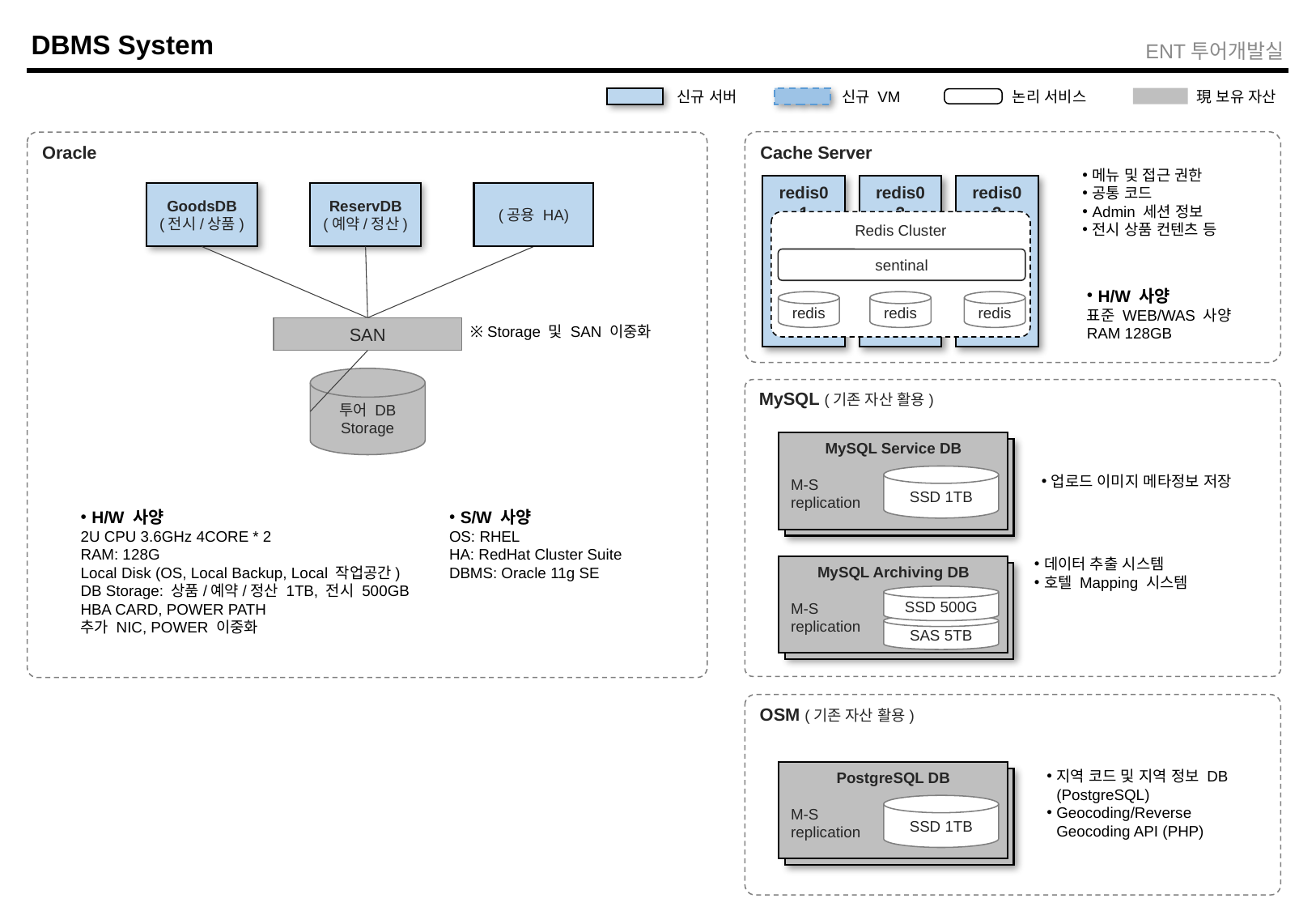

# DBMS System
ENT투어개발실
신규 서버
신규 VM
논리 서비스
現 보유 자산

Cache Server
Oracle
메뉴 및 접근 권한
공통 코드
Admin 세션 정보
전시 상품 컨텐츠 등
redis01
redis02
redis03
(공용 HA)
GoodsDB
(전시/상품)
ReservDB
(예약/정산)
Redis Cluster
sentinal
H/W 사양
표준 WEB/WAS 사양
RAM 128GB
redis
redis
redis
※ Storage 및 SAN 이중화
SAN
투어 DB
Storage
MySQL (기존 자산 활용)
MySQL Service DB

M-S
replication
MySQL Service DB
MySQL Service DB

M-S
replication
SSD 1TB
업로드 이미지 메타정보 저장
H/W 사양
2U CPU 3.6GHz 4CORE * 2
RAM: 128G
Local Disk (OS, Local Backup, Local 작업공간)
DB Storage: 상품/예약/정산 1TB, 전시 500GB
HBA CARD, POWER PATH
추가 NIC, POWER 이중화
S/W 사양
OS: RHEL
HA: RedHat Cluster Suite
DBMS: Oracle 11g SE
데이터 추출 시스템
호텔 Mapping 시스템
MySQL Archiving DB

M-S
replication
MySQL Service DB
SSD 500G
SAS 5TB
OSM (기존 자산 활용)
지역 코드 및 지역 정보 DB (PostgreSQL)
Geocoding/Reverse Geocoding API (PHP)
PostgreSQL DB

M-S
replication
MySQL Service DB
MySQL Service DB

M-S
replication
SSD 1TB